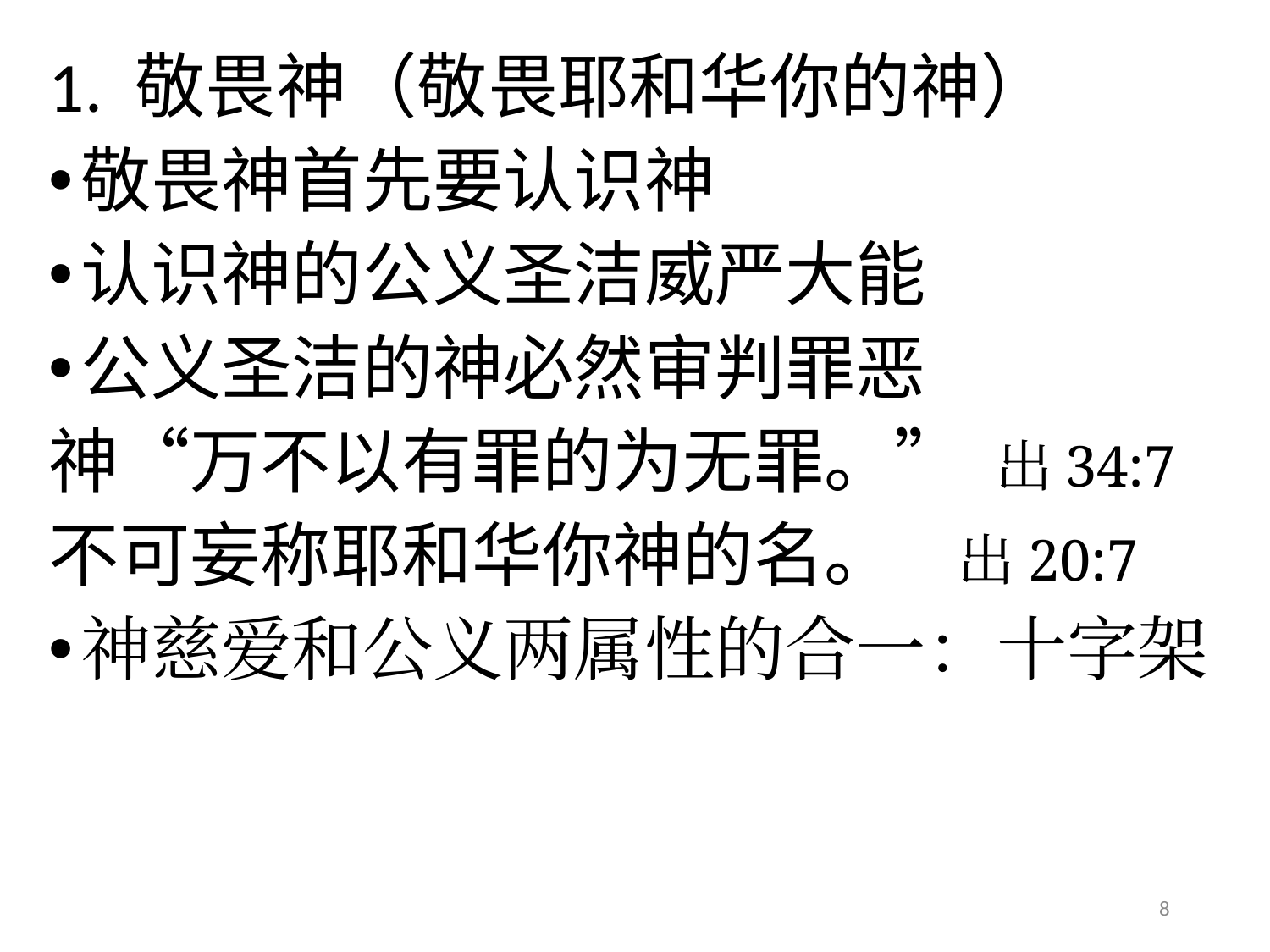

# 1. 敬畏神（敬畏耶和华你的神）
敬畏神首先要认识神
认识神的公义圣洁威严大能
公义圣洁的神必然审判罪恶
神“万不以有罪的为无罪。”  出34:7
不可妄称耶和华你神的名。    出20:7
神慈爱和公义两属性的合一：十字架
8